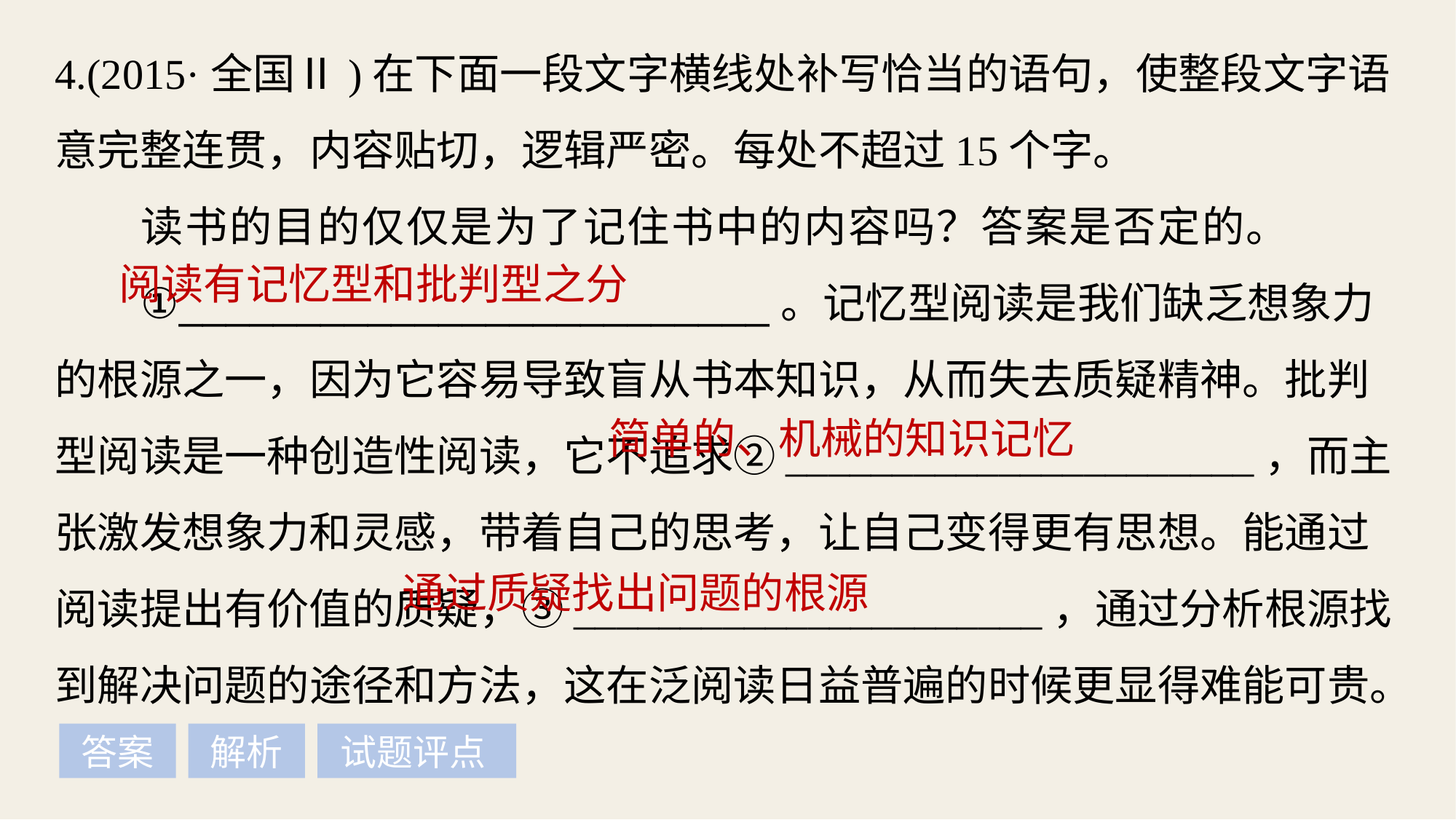

4.(2015·全国Ⅱ)在下面一段文字横线处补写恰当的语句，使整段文字语意完整连贯，内容贴切，逻辑严密。每处不超过15个字。
读书的目的仅仅是为了记住书中的内容吗？答案是否定的。
①_________________________。记忆型阅读是我们缺乏想象力的根源之一，因为它容易导致盲从书本知识，从而失去质疑精神。批判型阅读是一种创造性阅读，它不追求②______________________，而主张激发想象力和灵感，带着自己的思考，让自己变得更有思想。能通过阅读提出有价值的质疑，③______________________，通过分析根源找到解决问题的途径和方法，这在泛阅读日益普遍的时候更显得难能可贵。
阅读有记忆型和批判型之分
简单的、机械的知识记忆
通过质疑找出问题的根源
答案
解析
试题评点